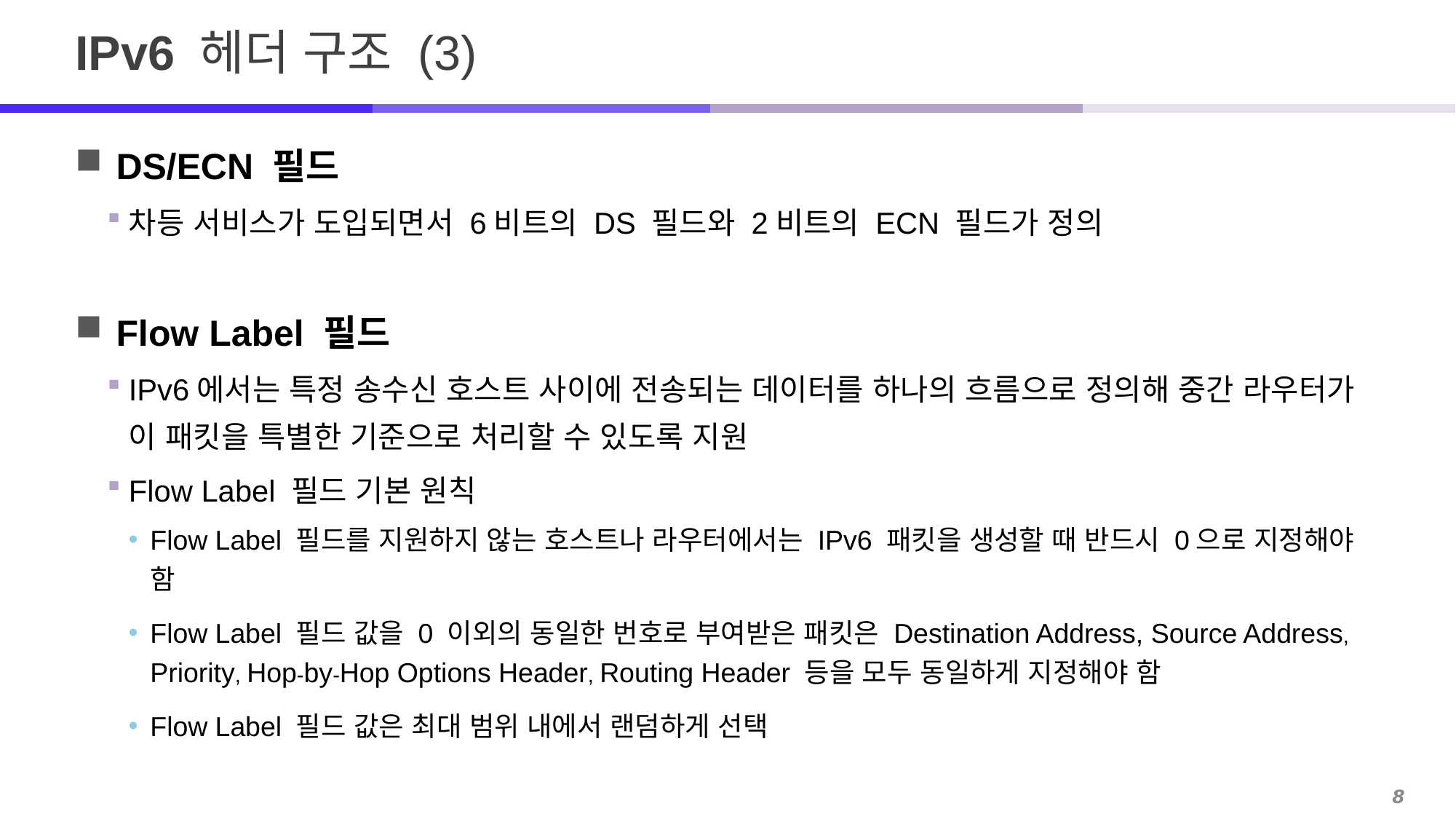

# IPv6 헤더 구조 (3)
DS/ECN 필드
차등 서비스가 도입되면서 6비트의 DS 필드와 2비트의 ECN 필드가 정의

Flow Label 필드
IPv6에서는 특정 송수신 호스트 사이에 전송되는 데이터를 하나의 흐름으로 정의해 중간 라우터가 이 패킷을 특별한 기준으로 처리할 수 있도록 지원
Flow Label 필드 기본 원칙
Flow Label 필드를 지원하지 않는 호스트나 라우터에서는 IPv6 패킷을 생성할 때 반드시 0으로 지정해야 함
Flow Label 필드 값을 0 이외의 동일한 번호로 부여받은 패킷은 Destination Address, Source Address, Priority, Hop-by-Hop Options Header, Routing Header 등을 모두 동일하게 지정해야 함
Flow Label 필드 값은 최대 범위 내에서 랜덤하게 선택